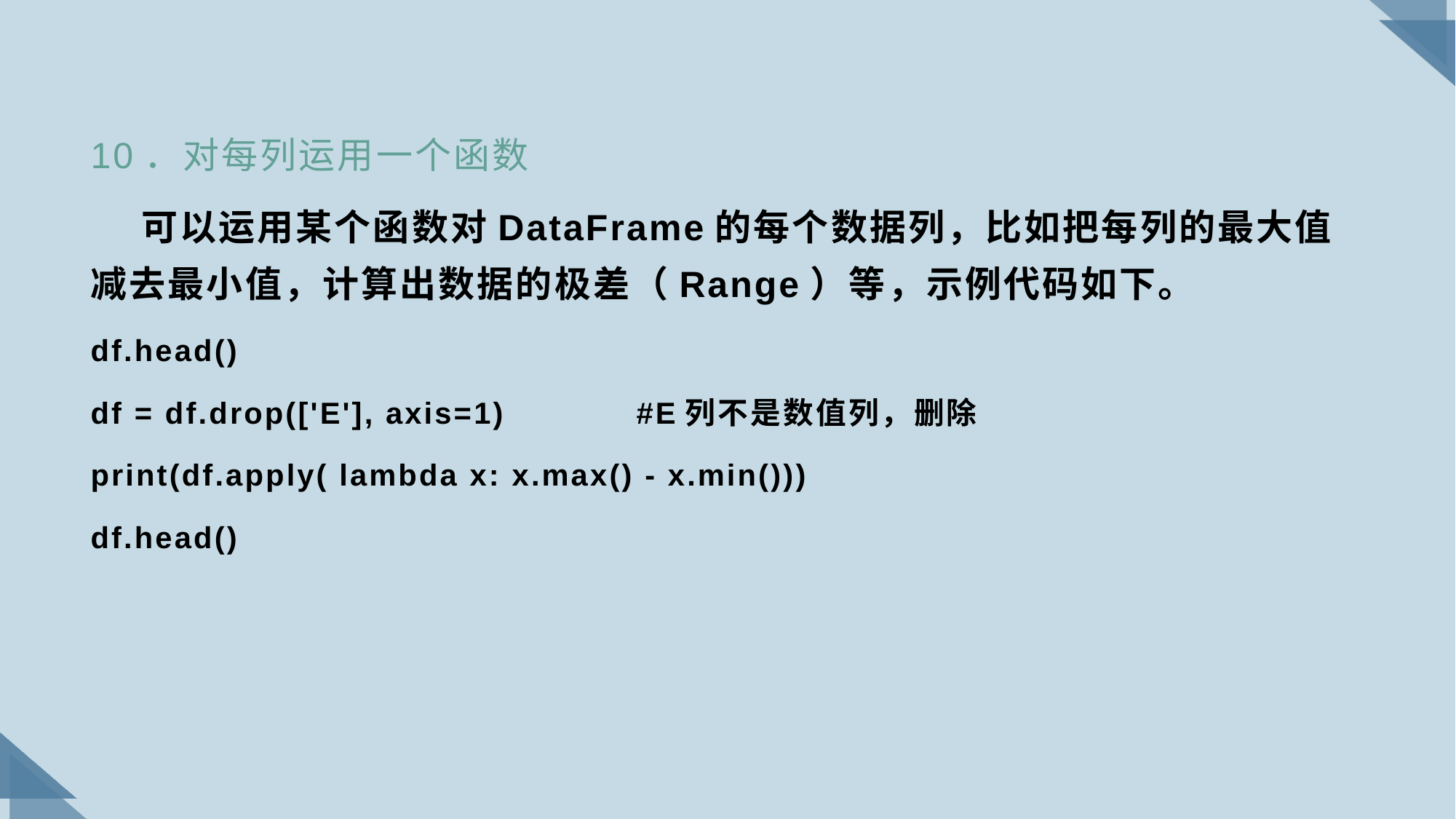

10．对每列运用一个函数
    可以运用某个函数对DataFrame的每个数据列，比如把每列的最大值减去最小值，计算出数据的极差（Range）等，示例代码如下。
df.head()
df = df.drop(['E'], axis=1) 		#E列不是数值列，删除
print(df.apply( lambda x: x.max() - x.min()))
df.head()